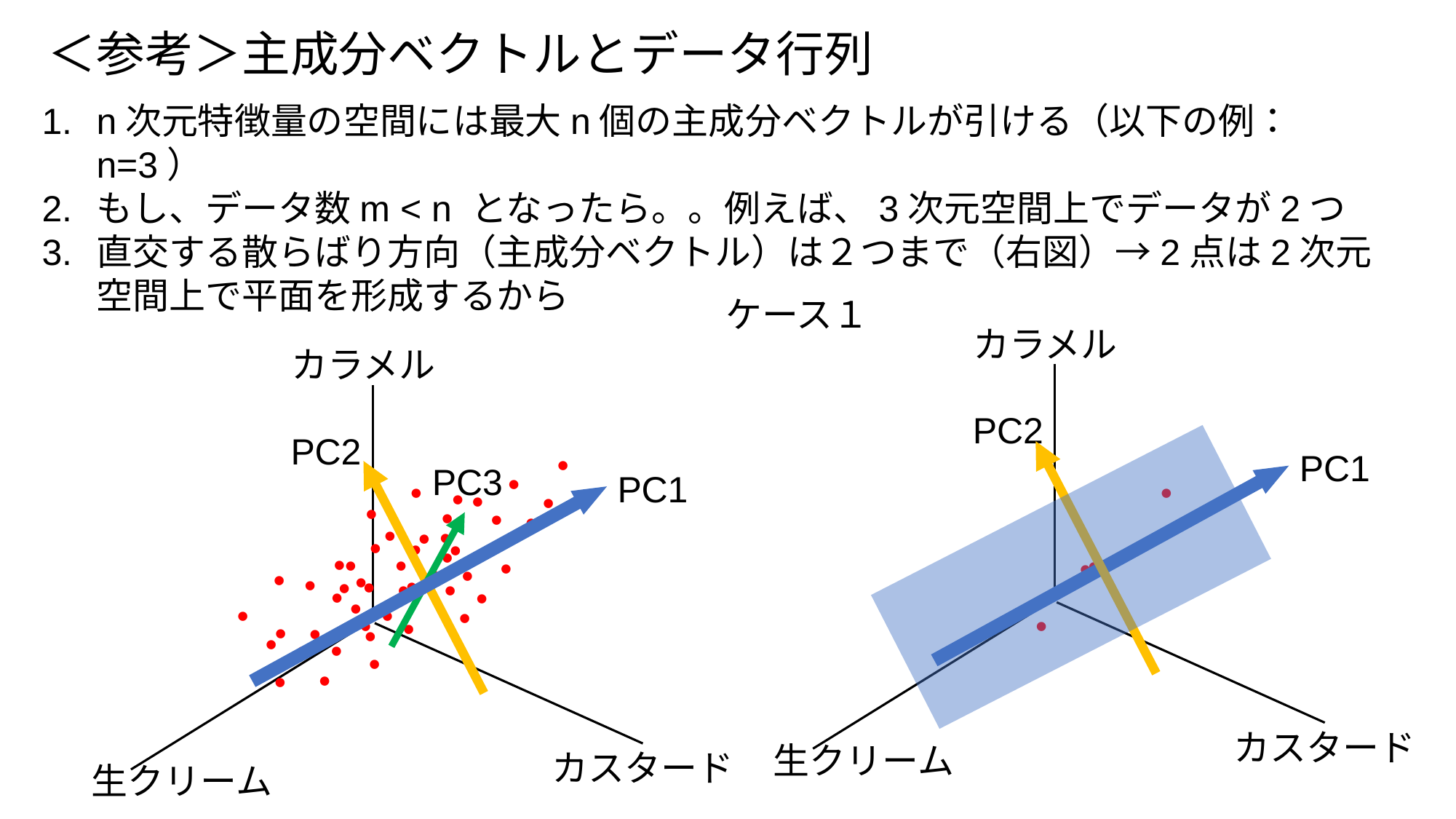

＜参考＞主成分ベクトルとデータ行列
n次元特徴量の空間には最大n個の主成分ベクトルが引ける（以下の例：n=3）
もし、データ数m < n となったら。。例えば、3次元空間上でデータが2つ
直交する散らばり方向（主成分ベクトル）は２つまで（右図）→2点は2次元空間上で平面を形成するから
ケース１
カラメル
カラメル
PC2
PC2
PC1
●
PC3
PC1
●
●
●
●
●
●
●
●

●
●
●
●
●
●
●
●
●

●
●
●
●
●
●
●
●
●
●
●

●
●
●
●
●
●
●
●
●
●
●
●
●
●
●
●
●
●
●
●
●
●
●
●
●
●
カスタード
生クリーム
カスタード
生クリーム